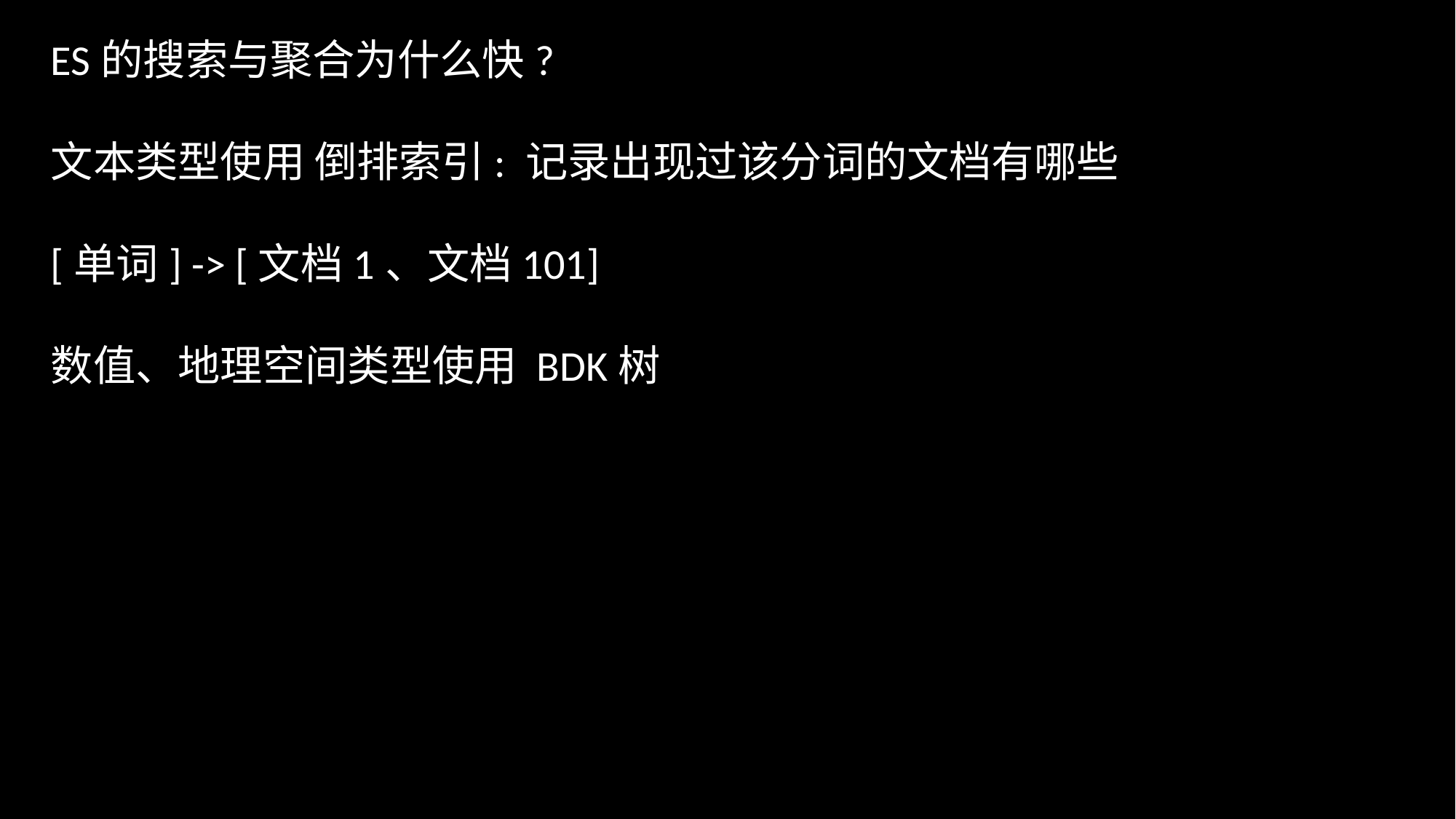

ES的搜索与聚合为什么快?

文本类型使用 倒排索引: 记录出现过该分词的文档有哪些

[单词] -> [文档1、文档101]

数值、地理空间类型使用 BDK树